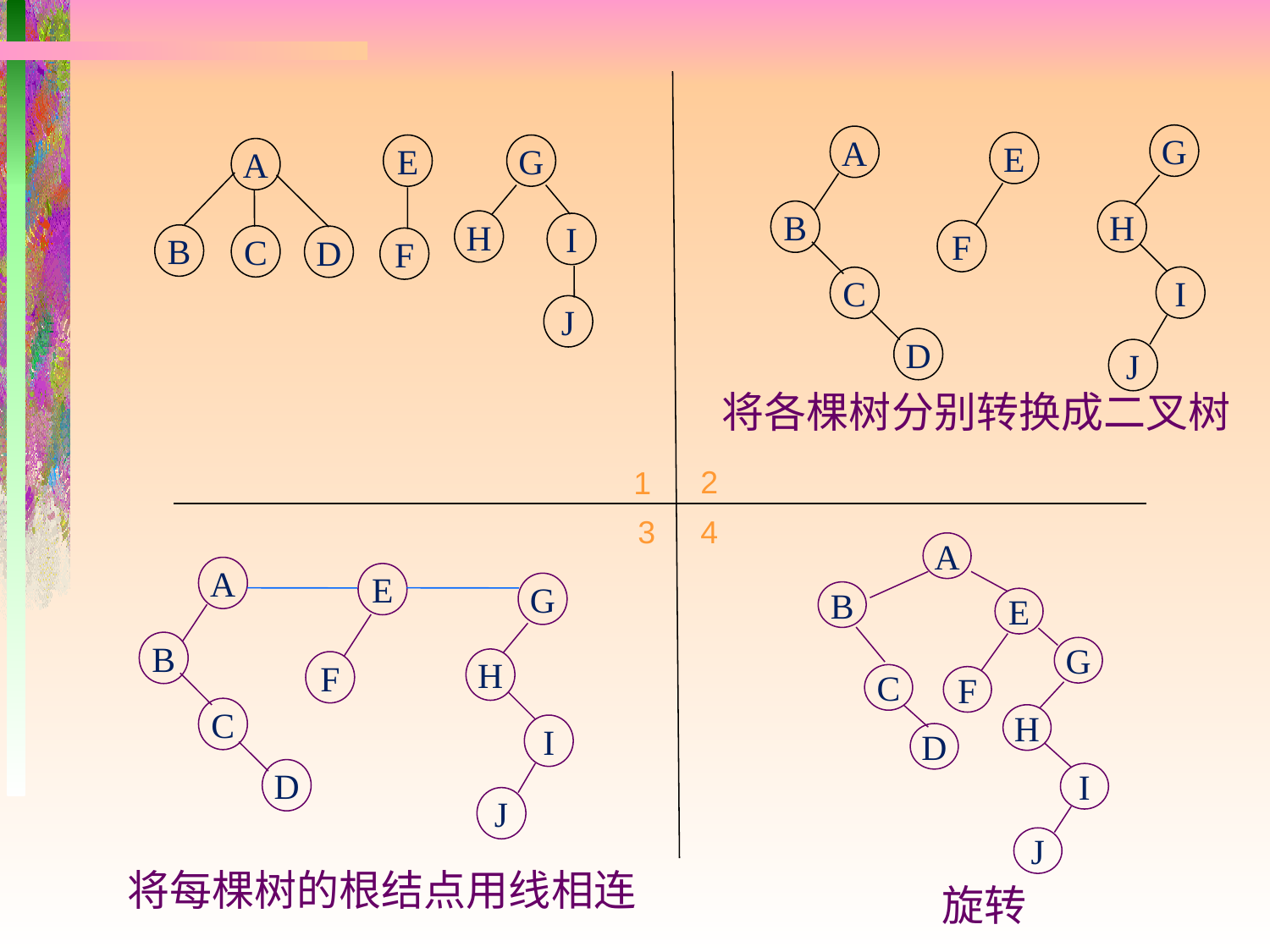

G

H

I

J
A

B

C

D
E

F
E

F
G

H
I

J
A

B
C
D
将各棵树分别转换成二叉树
2
1
3
4
A

B
E

F

G

H

I

J
C

D
A

B

C

D
E

F
G

H

I

J

将每棵树的根结点用线相连
旋转